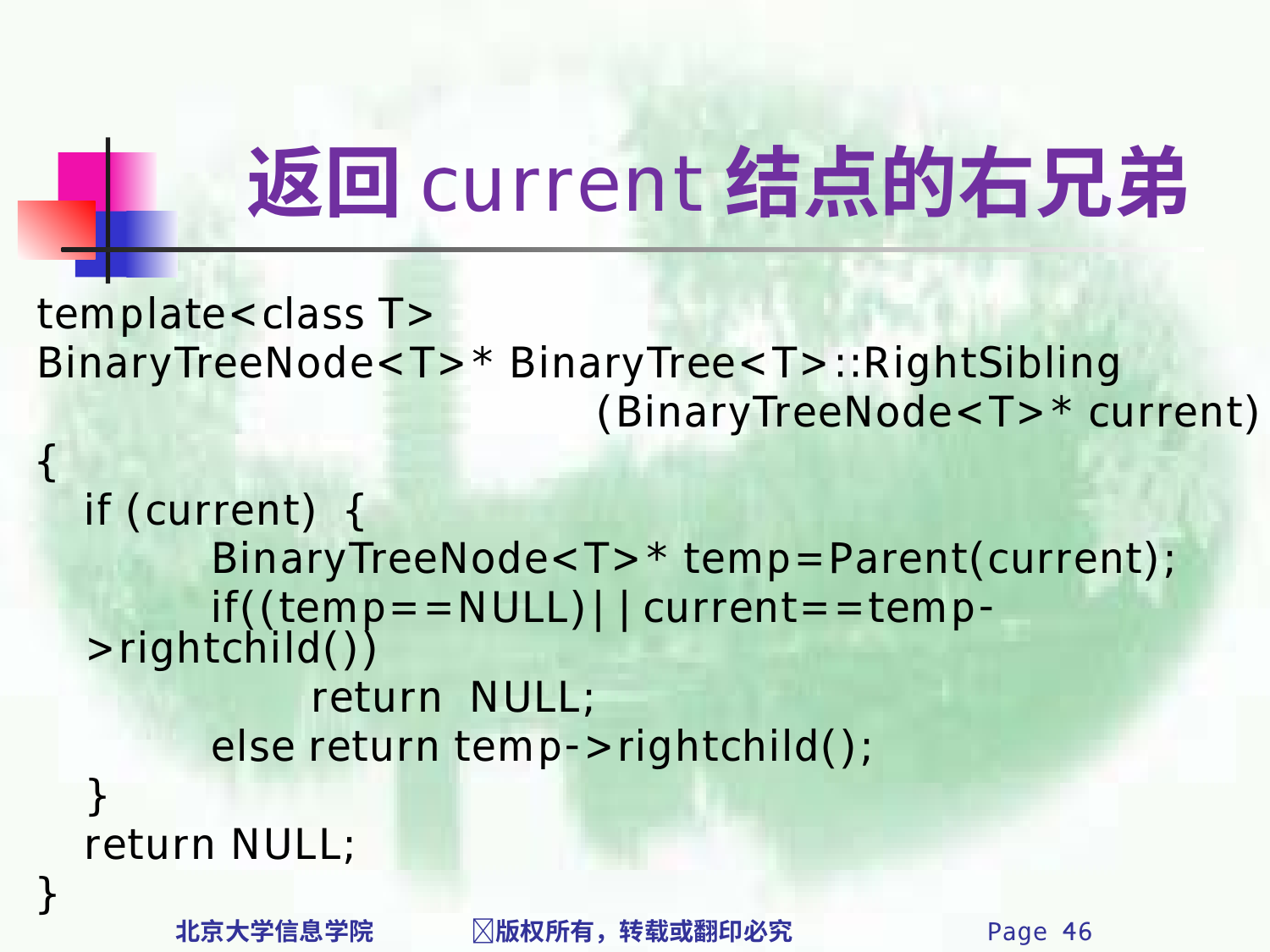

# 返回current结点的右兄弟
template<class T>
BinaryTreeNode<T>* BinaryTree<T>::RightSibling
	                                         (BinaryTreeNode<T>* current)
{
	if (current)  {
		BinaryTreeNode<T>* temp=Parent(current);
		if((temp==NULL)||current==temp->rightchild())
		        return  NULL;
		else return temp->rightchild();
    }
	return NULL;
}

北京大学信息学院                 ©版权所有，转载或翻印必究                                 Page  46